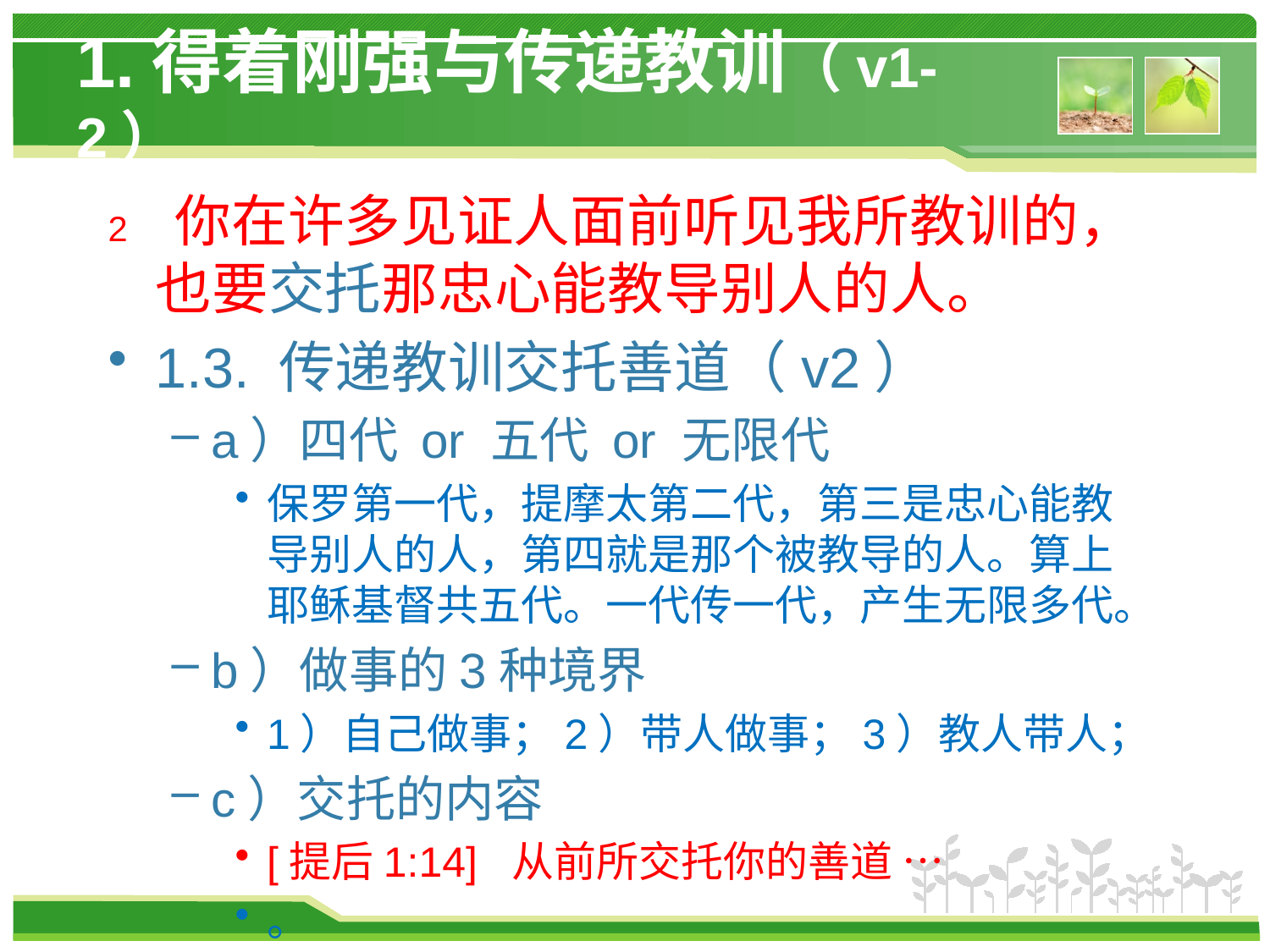

# 1.得着刚强与传递教训（v1-2）
2    你在许多见证人面前听见我所教训的，也要交托那忠心能教导别人的人。
1.3. 传递教训交托善道（v2）
a）四代 or 五代 or 无限代
保罗第一代，提摩太第二代，第三是忠心能教导别人的人，第四就是那个被教导的人。算上耶稣基督共五代。一代传一代，产生无限多代。
b）做事的3种境界
1）自己做事；2）带人做事；3）教人带人；
c）交托的内容
[提后1:14]  从前所交托你的善道 …
。